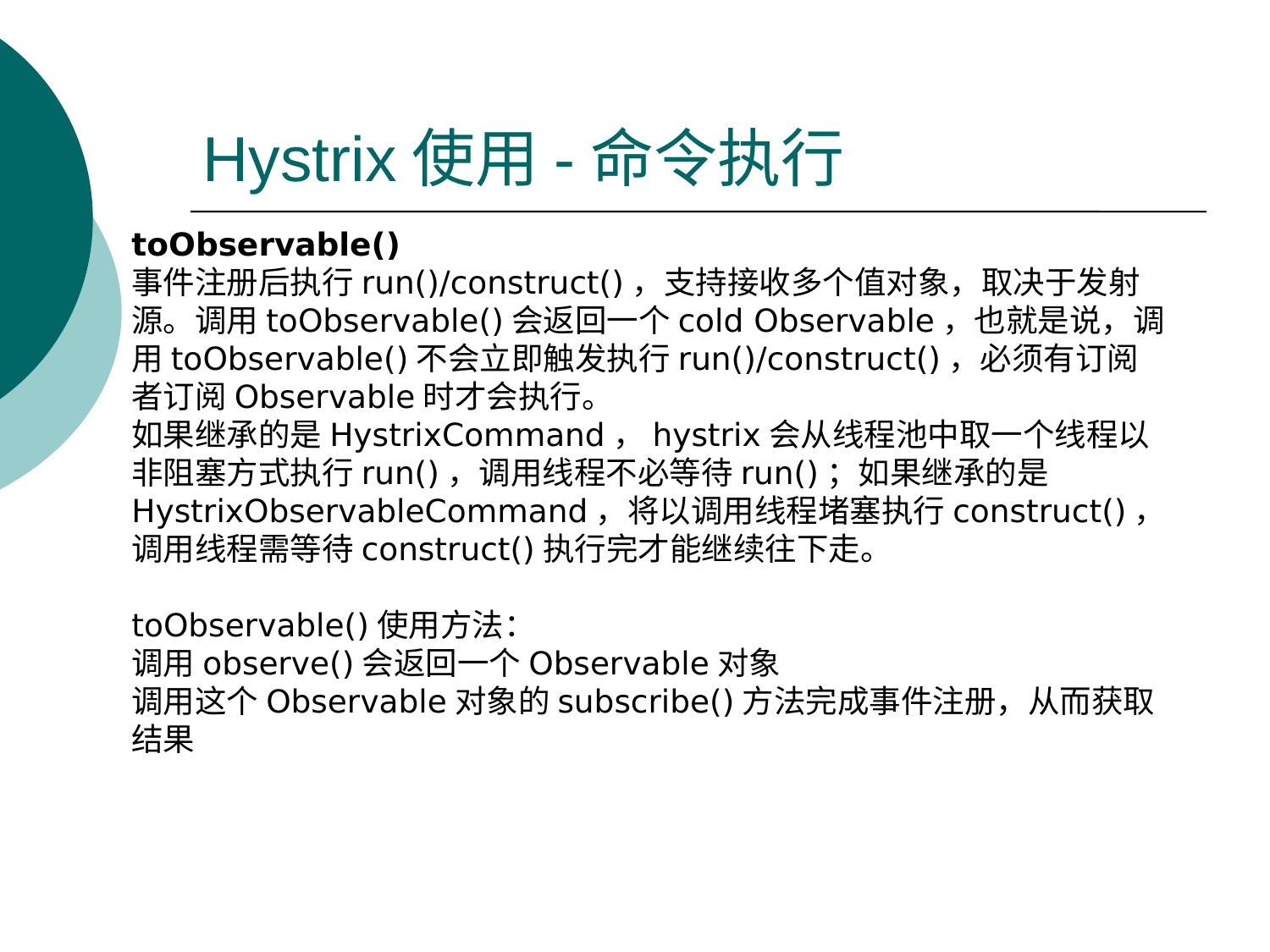

# Hystrix使用-命令执行
toObservable()
事件注册后执行run()/construct()，支持接收多个值对象，取决于发射源。调用toObservable()会返回一个cold Observable，也就是说，调用toObservable()不会立即触发执行run()/construct()，必须有订阅者订阅Observable时才会执行。
如果继承的是HystrixCommand，hystrix会从线程池中取一个线程以非阻塞方式执行run()，调用线程不必等待run()；如果继承的是HystrixObservableCommand，将以调用线程堵塞执行construct()，调用线程需等待construct()执行完才能继续往下走。

toObservable()使用方法：
调用observe()会返回一个Observable对象
调用这个Observable对象的subscribe()方法完成事件注册，从而获取结果